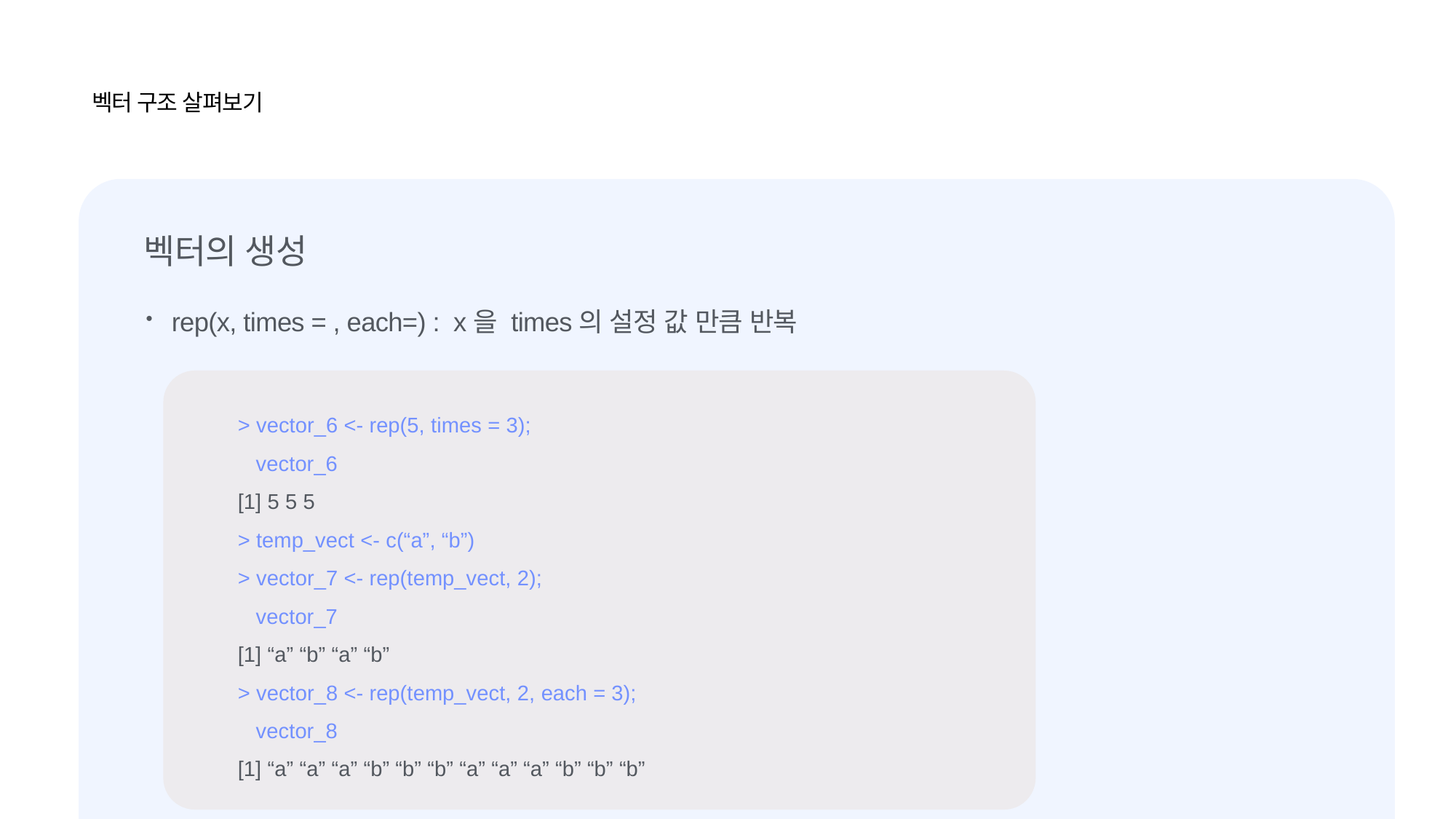

벡터 구조 살펴보기

벡터의 생성
rep(x, times = , each=) :  x을 times의 설정 값 만큼 반복
> vector_6 <- rep(5, times = 3);
   vector_6
[1] 5 5 5
> temp_vect <- c(“a”, “b”)
> vector_7 <- rep(temp_vect, 2);
   vector_7
[1] “a” “b” “a” “b”
> vector_8 <- rep(temp_vect, 2, each = 3);
   vector_8
[1] “a” “a” “a” “b” “b” “b” “a” “a” “a” “b” “b” “b”